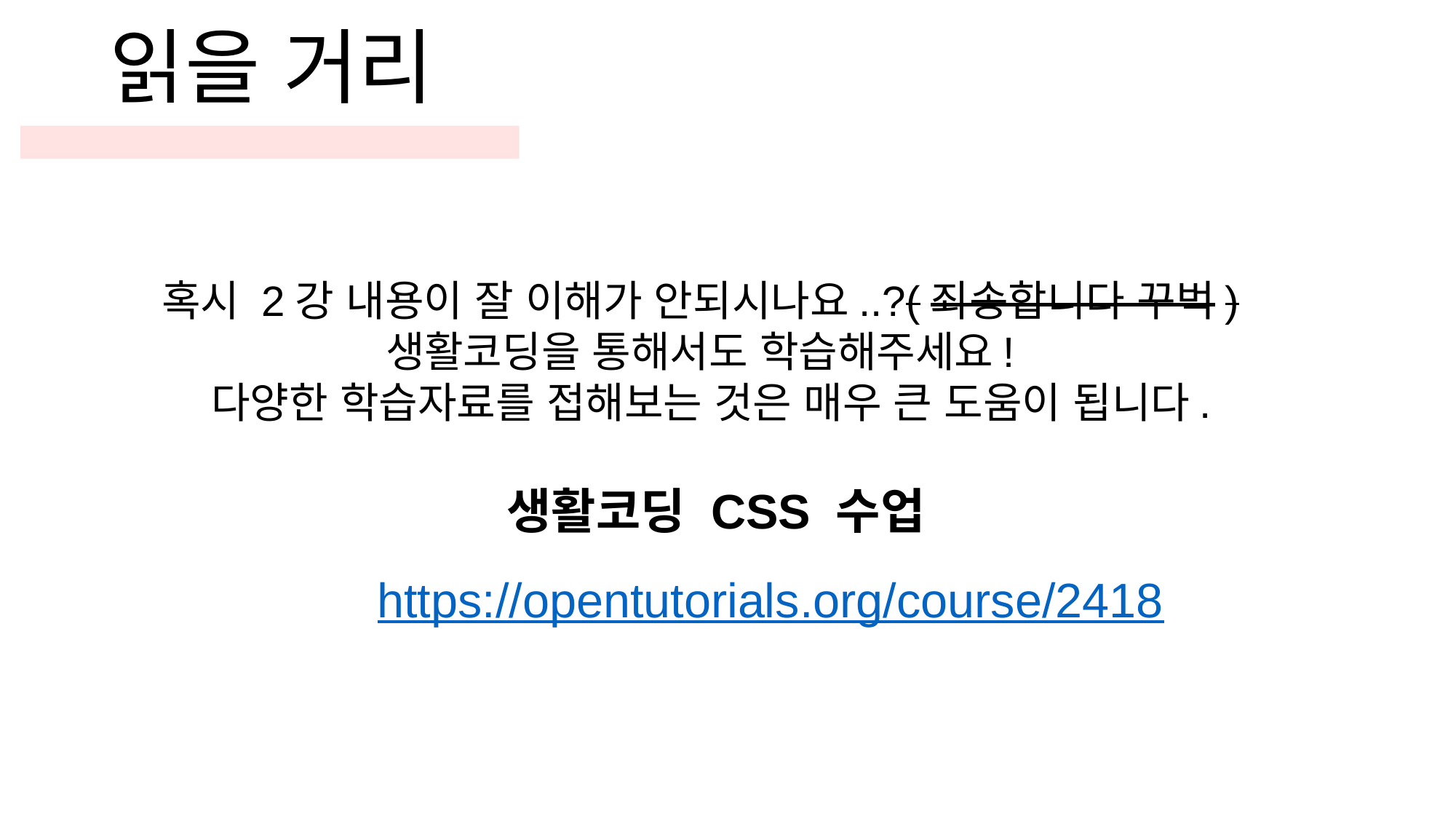

읽을 거리

혹시 2강 내용이 잘 이해가 안되시나요..?(죄송합니다 꾸벅)
생활코딩을 통해서도 학습해주세요!
 다양한 학습자료를 접해보는 것은 매우 큰 도움이 됩니다.

생활코딩 CSS 수업

https://opentutorials.org/course/2418